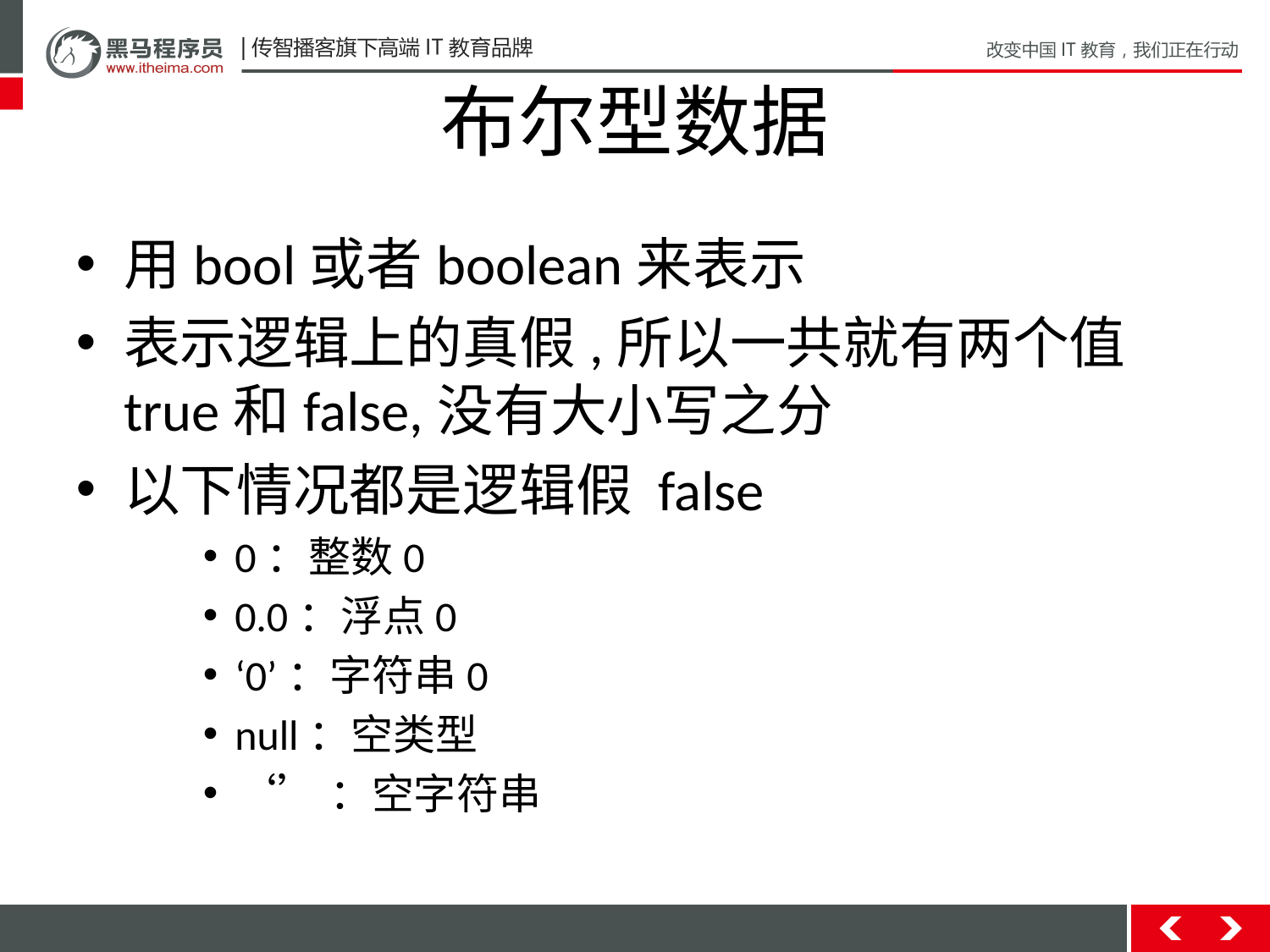

# 布尔型数据
用bool或者boolean来表示
表示逻辑上的真假,所以一共就有两个值true和false,没有大小写之分
以下情况都是逻辑假 false
0：整数0
0.0：浮点0
‘0’：字符串0
null：空类型
‘’：空字符串